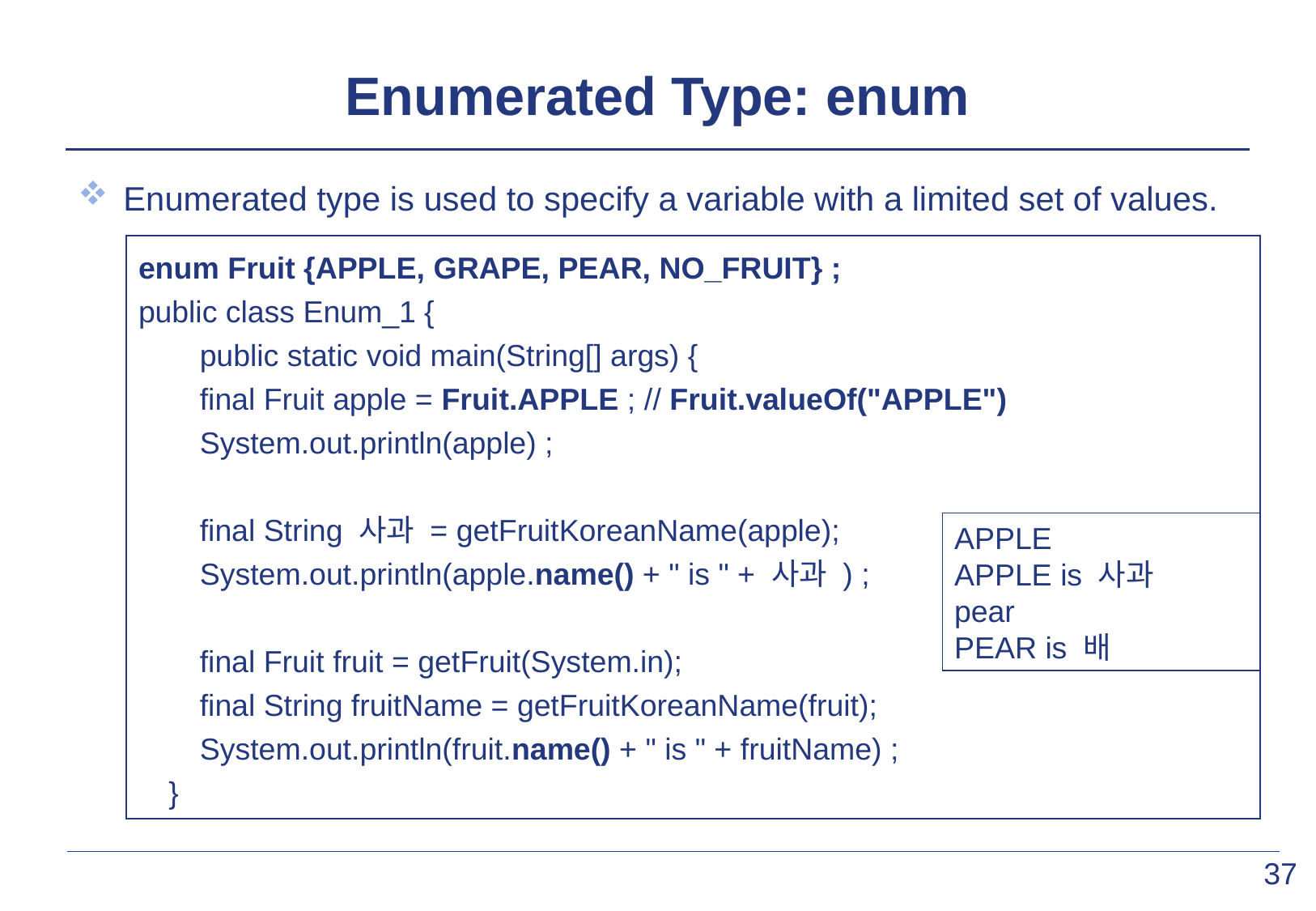

# Enumerated Type: enum
Enumerated type is used to specify a variable with a limited set of values.
enum Fruit {APPLE, GRAPE, PEAR, NO_FRUIT} ;
public class Enum_1 {
		public static void main(String[] args) {
		final Fruit apple = Fruit.APPLE ; // Fruit.valueOf("APPLE")
		System.out.println(apple) ;

		final String 사과 = getFruitKoreanName(apple);
		System.out.println(apple.name() + " is " + 사과 ) ;

		final Fruit fruit = getFruit(System.in);
		final String fruitName = getFruitKoreanName(fruit);
		System.out.println(fruit.name() + " is " + fruitName) ;
	}
APPLE
APPLE is 사과
pear
PEAR is 배